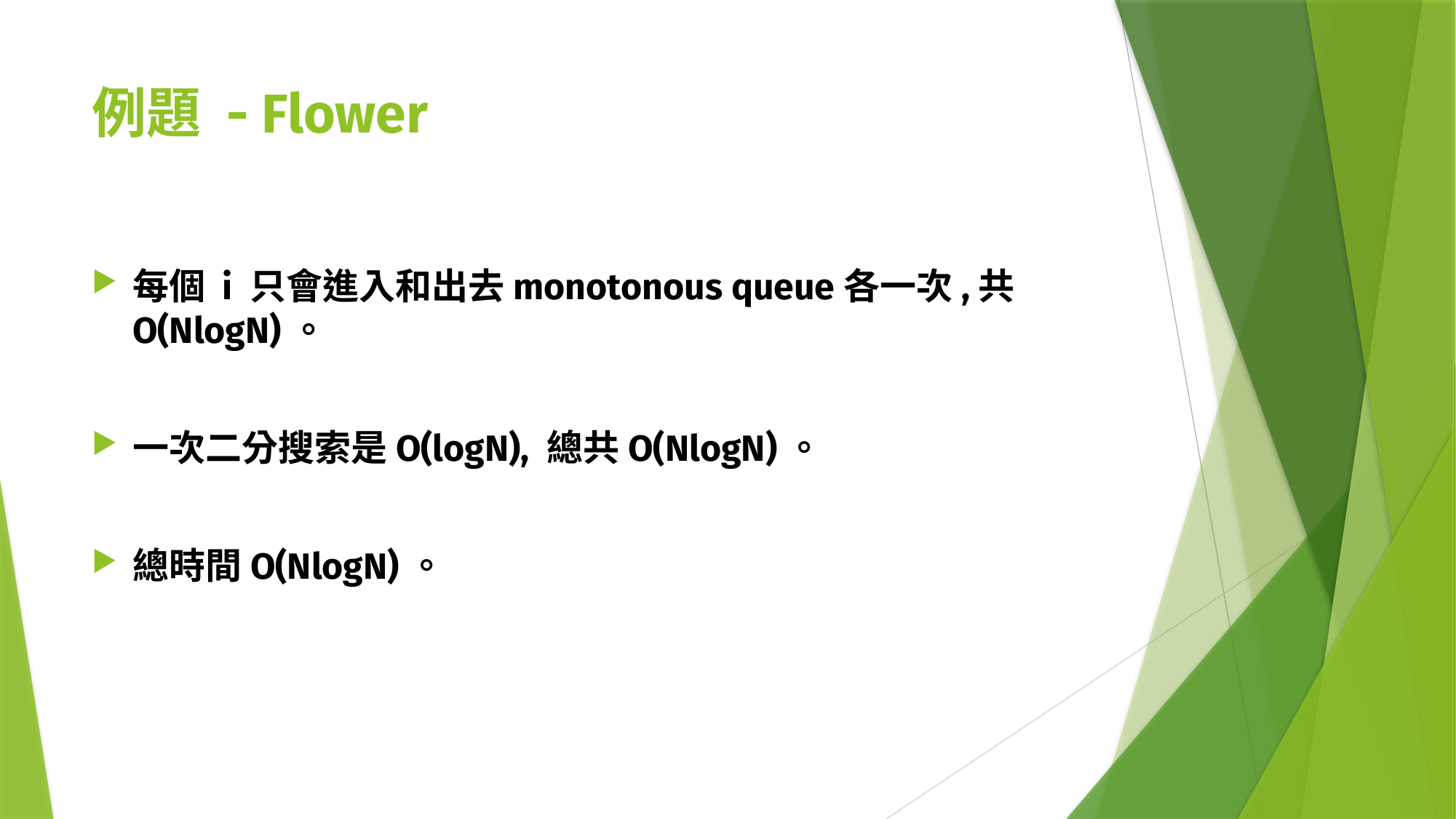

# 例題 - Flower
每個 i 只會進入和出去monotonous queue各一次,共O(NlogN)。

一次二分搜索是O(logN), 總共O(NlogN)。

總時間O(NlogN)。